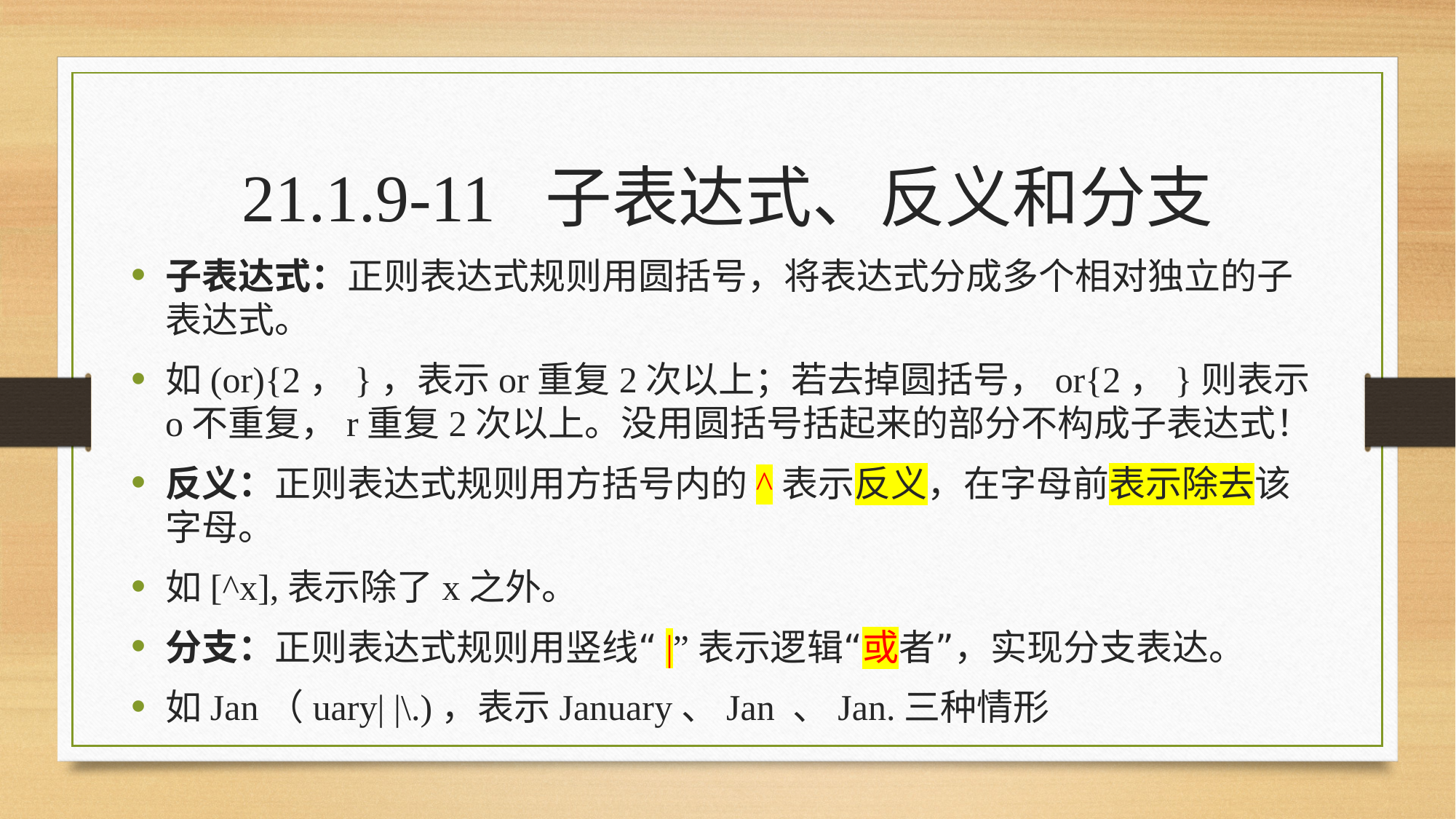

21.1.9-11  子表达式、反义和分支
子表达式：正则表达式规则用圆括号，将表达式分成多个相对独立的子表达式。
如(or){2，}，表示or重复2次以上；若去掉圆括号，or{2，}则表示o不重复，r重复2次以上。没用圆括号括起来的部分不构成子表达式！
反义：正则表达式规则用方括号内的^表示反义，在字母前表示除去该字母。
如[^x],表示除了x之外。
分支：正则表达式规则用竖线“|”表示逻辑“或者”，实现分支表达。
如Jan（uary| |\.)，表示January、Jan 、Jan.三种情形